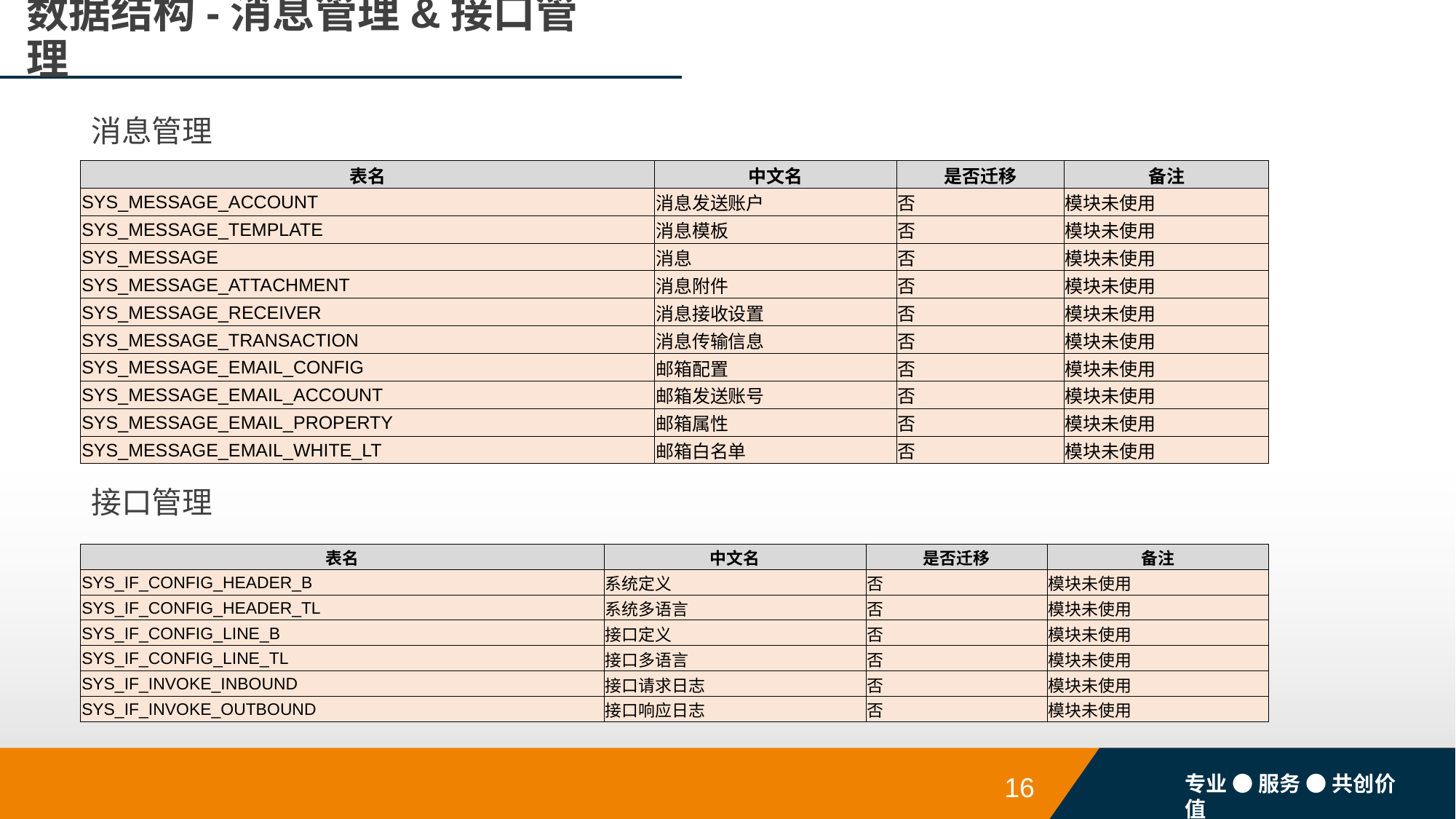

# 数据结构-消息管理&接口管理
消息管理
| 表名 | 中文名 | 是否迁移 | 备注 |
| --- | --- | --- | --- |
| SYS\_MESSAGE\_ACCOUNT | 消息发送账户 | 否 | 模块未使用 |
| SYS\_MESSAGE\_TEMPLATE | 消息模板 | 否 | 模块未使用 |
| SYS\_MESSAGE | 消息 | 否 | 模块未使用 |
| SYS\_MESSAGE\_ATTACHMENT | 消息附件 | 否 | 模块未使用 |
| SYS\_MESSAGE\_RECEIVER | 消息接收设置 | 否 | 模块未使用 |
| SYS\_MESSAGE\_TRANSACTION | 消息传输信息 | 否 | 模块未使用 |
| SYS\_MESSAGE\_EMAIL\_CONFIG | 邮箱配置 | 否 | 模块未使用 |
| SYS\_MESSAGE\_EMAIL\_ACCOUNT | 邮箱发送账号 | 否 | 模块未使用 |
| SYS\_MESSAGE\_EMAIL\_PROPERTY | 邮箱属性 | 否 | 模块未使用 |
| SYS\_MESSAGE\_EMAIL\_WHITE\_LT | 邮箱白名单 | 否 | 模块未使用 |
接口管理
| 表名 | 中文名 | 是否迁移 | 备注 |
| --- | --- | --- | --- |
| SYS\_IF\_CONFIG\_HEADER\_B | 系统定义 | 否 | 模块未使用 |
| SYS\_IF\_CONFIG\_HEADER\_TL | 系统多语言 | 否 | 模块未使用 |
| SYS\_IF\_CONFIG\_LINE\_B | 接口定义 | 否 | 模块未使用 |
| SYS\_IF\_CONFIG\_LINE\_TL | 接口多语言 | 否 | 模块未使用 |
| SYS\_IF\_INVOKE\_INBOUND | 接口请求日志 | 否 | 模块未使用 |
| SYS\_IF\_INVOKE\_OUTBOUND | 接口响应日志 | 否 | 模块未使用 |